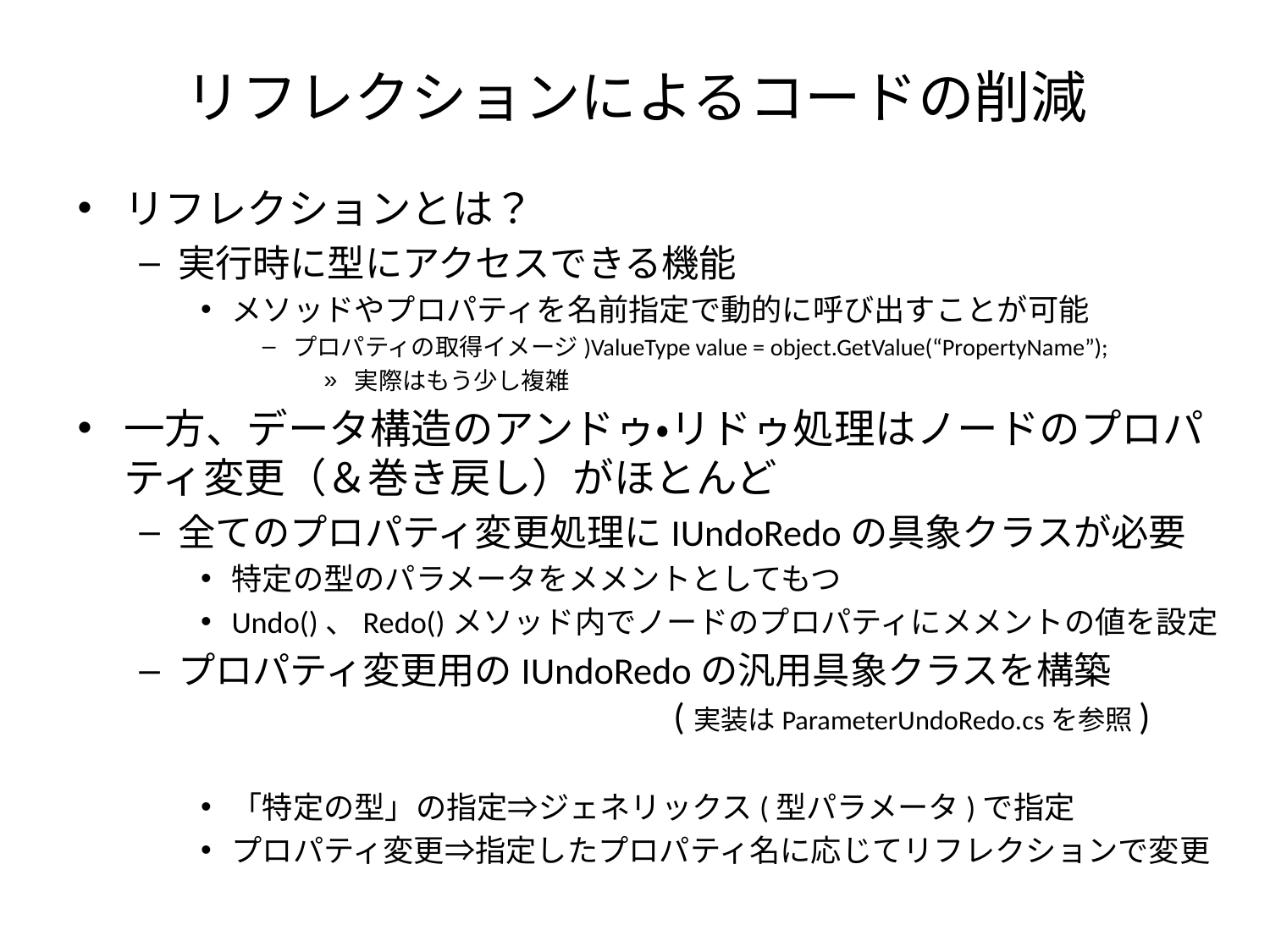

# リフレクションによるコードの削減
リフレクションとは？
実行時に型にアクセスできる機能
メソッドやプロパティを名前指定で動的に呼び出すことが可能
プロパティの取得イメージ)ValueType value = object.GetValue(“PropertyName”);
実際はもう少し複雑
一方、データ構造のアンドゥ・リドゥ処理はノードのプロパティ変更（＆巻き戻し）がほとんど
全てのプロパティ変更処理にIUndoRedoの具象クラスが必要
特定の型のパラメータをメメントとしてもつ
Undo()、Redo()メソッド内でノードのプロパティにメメントの値を設定
プロパティ変更用のIUndoRedoの汎用具象クラスを構築　　　　　　　　　　　　　　　(実装はParameterUndoRedo.csを参照)
「特定の型」の指定⇒ジェネリックス(型パラメータ)で指定
プロパティ変更⇒指定したプロパティ名に応じてリフレクションで変更